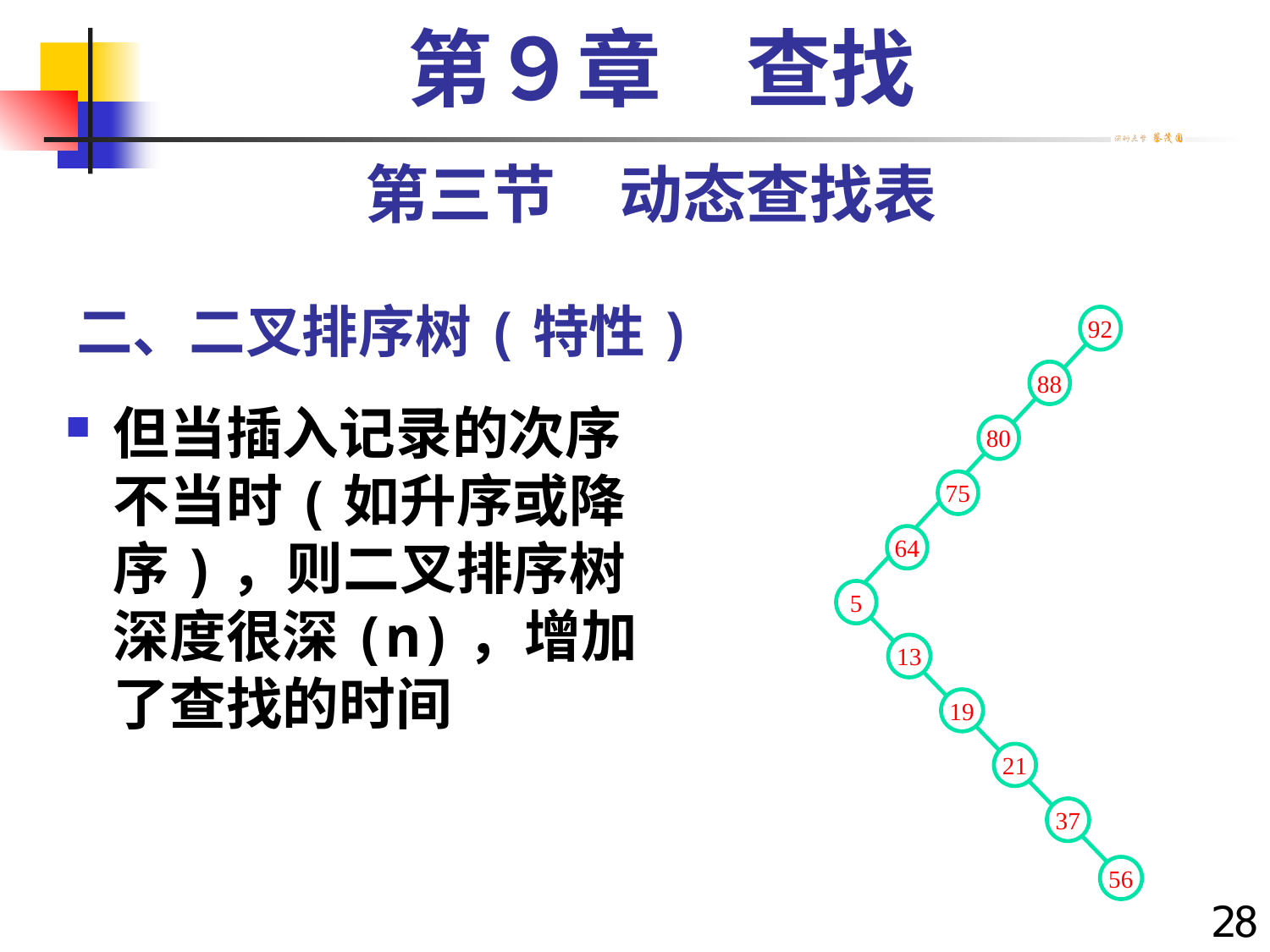

第９章　查找
第三节　动态查找表
# 二、二叉排序树(特性)
92

88
80
75
64
5

13
19
21
37
56
但当插入记录的次序不当时(如升序或降序)，则二叉排序树深度很深(n)，增加了查找的时间
28